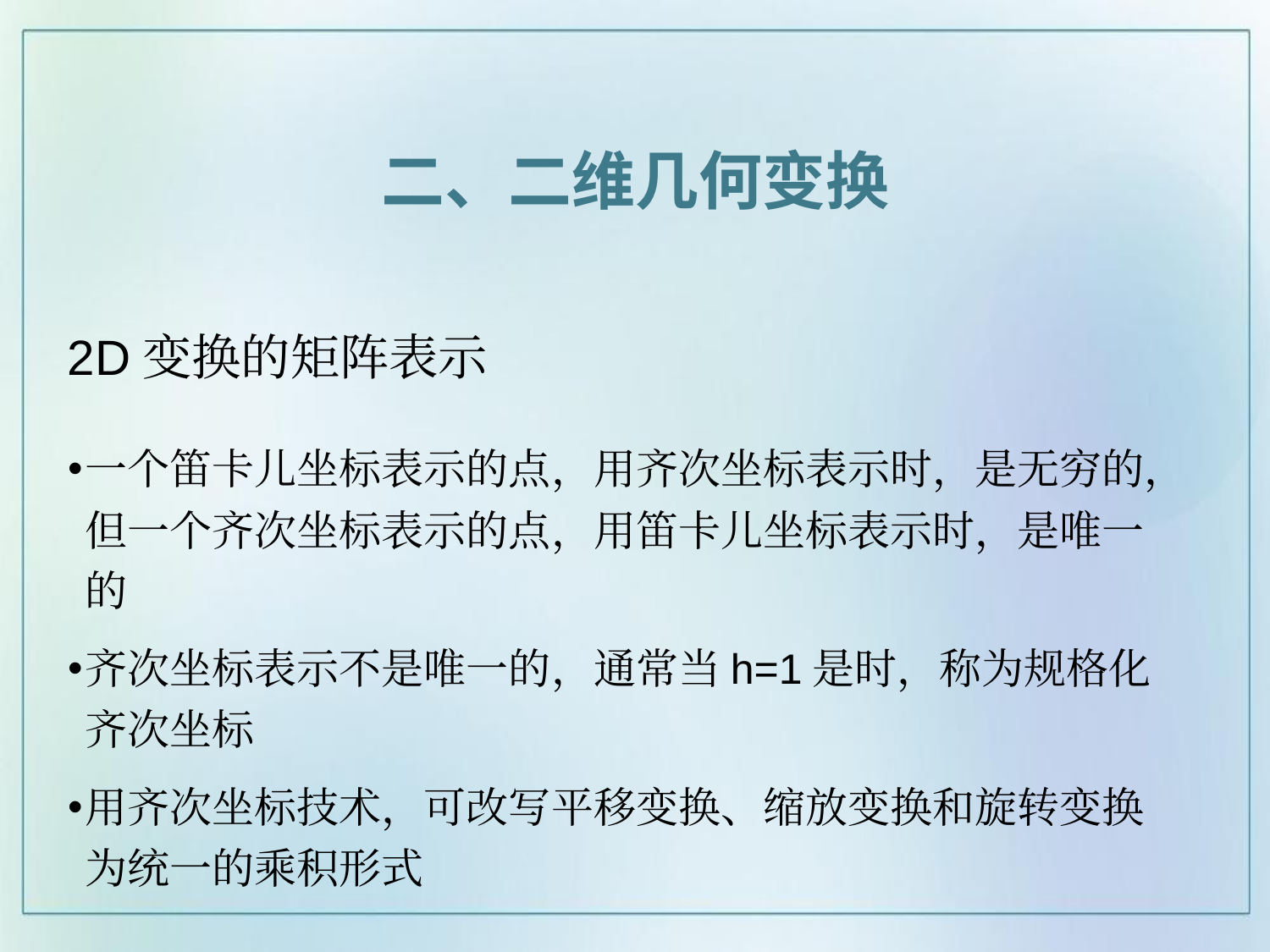

二、二维几何变换
# 2D变换的矩阵表示
一个笛卡儿坐标表示的点，用齐次坐标表示时，是无穷的，但一个齐次坐标表示的点，用笛卡儿坐标表示时，是唯一的
齐次坐标表示不是唯一的，通常当h=1是时，称为规格化齐次坐标
用齐次坐标技术，可改写平移变换、缩放变换和旋转变换为统一的乘积形式